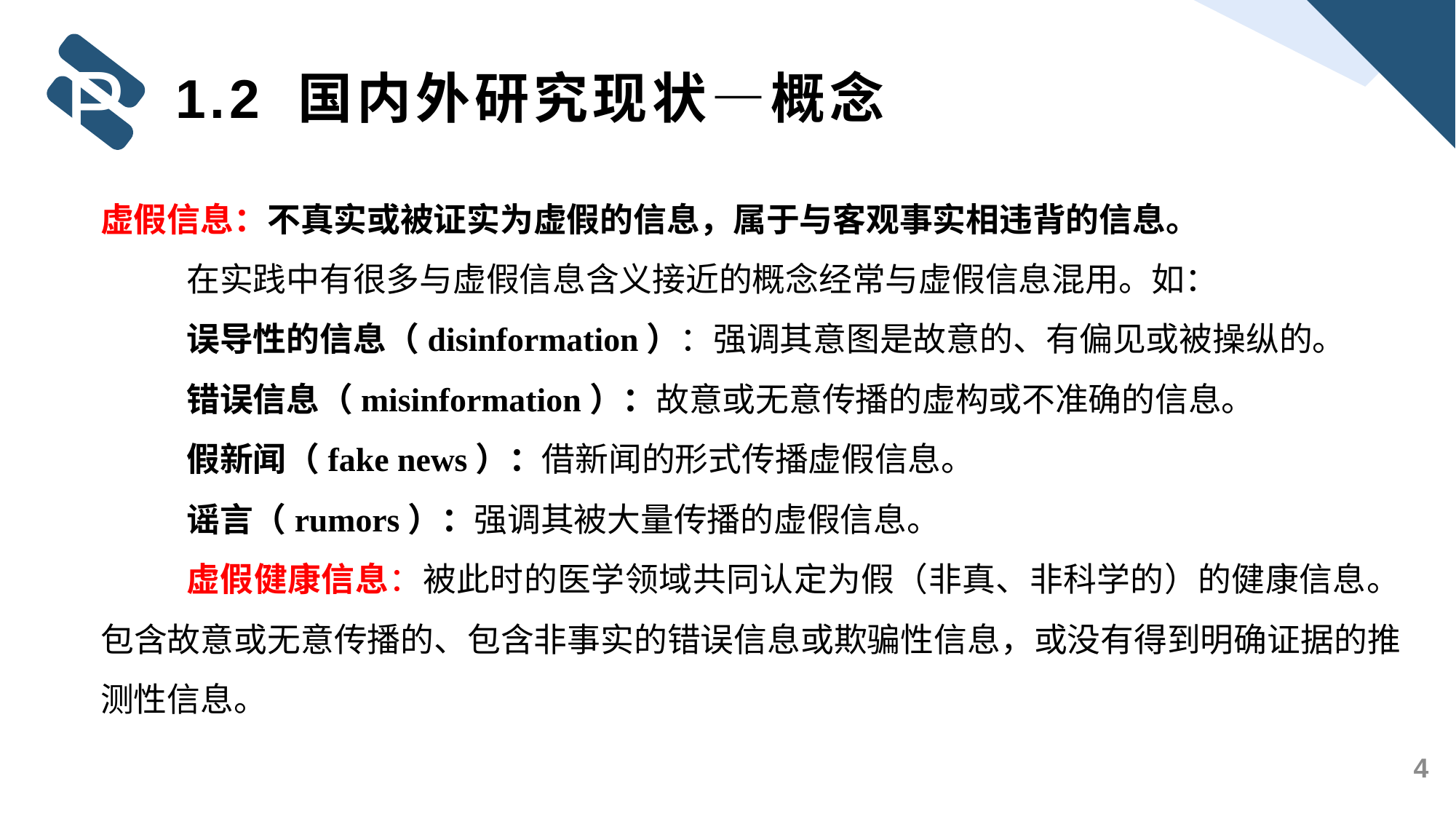

P

1.2 国内外研究现状—概念
虚假信息：不真实或被证实为虚假的信息，属于与客观事实相违背的信息。
在实践中有很多与虚假信息含义接近的概念经常与虚假信息混用。如：
误导性的信息（disinformation）：强调其意图是故意的、有偏见或被操纵的。
错误信息（misinformation）：故意或无意传播的虚构或不准确的信息。
假新闻（fake news）：借新闻的形式传播虚假信息。
谣言（rumors）：强调其被大量传播的虚假信息。
虚假健康信息：被此时的医学领域共同认定为假（非真、非科学的）的健康信息。包含故意或无意传播的、包含非事实的错误信息或欺骗性信息，或没有得到明确证据的推测性信息。

4